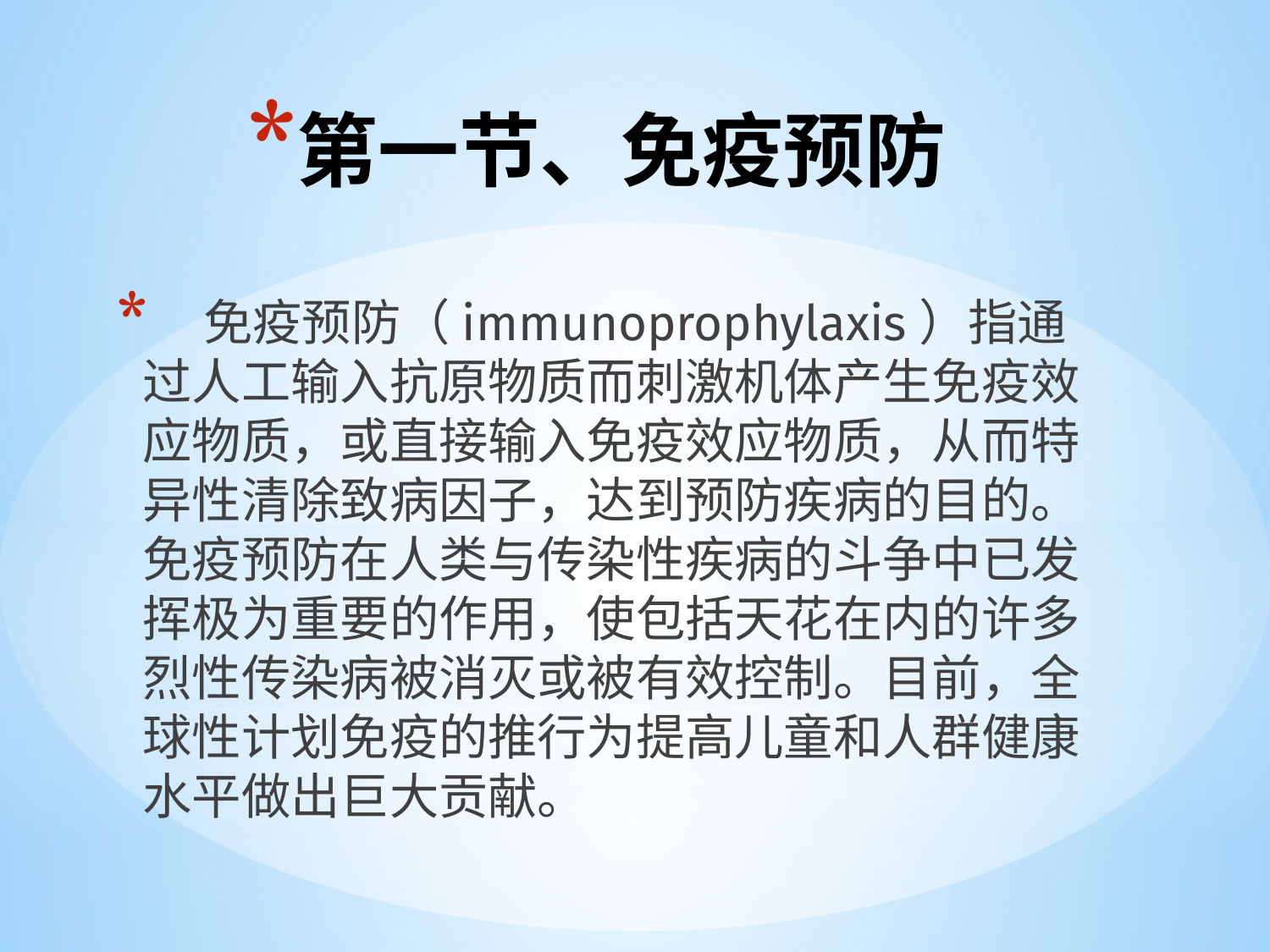

# 第一节、免疫预防
    免疫预防（immunoprophylaxis）指通过人工输入抗原物质而刺激机体产生免疫效应物质，或直接输入免疫效应物质，从而特异性清除致病因子，达到预防疾病的目的。免疫预防在人类与传染性疾病的斗争中已发挥极为重要的作用，使包括天花在内的许多烈性传染病被消灭或被有效控制。目前，全球性计划免疫的推行为提高儿童和人群健康水平做出巨大贡献。